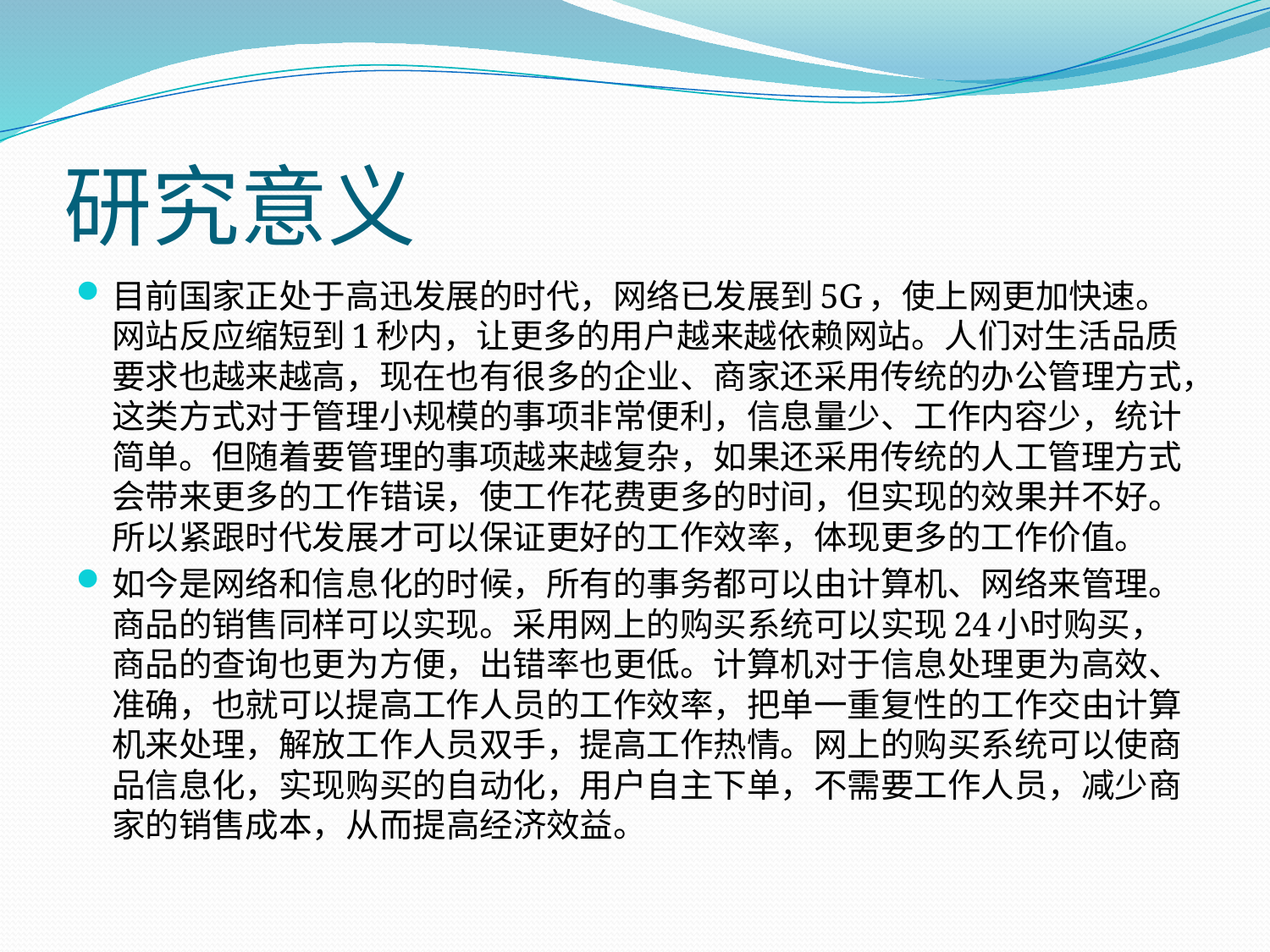

# 研究意义
目前国家正处于高迅发展的时代，网络已发展到5G，使上网更加快速。网站反应缩短到1秒内，让更多的用户越来越依赖网站。人们对生活品质要求也越来越高，现在也有很多的企业、商家还采用传统的办公管理方式，这类方式对于管理小规模的事项非常便利，信息量少、工作内容少，统计简单。但随着要管理的事项越来越复杂，如果还采用传统的人工管理方式会带来更多的工作错误，使工作花费更多的时间，但实现的效果并不好。所以紧跟时代发展才可以保证更好的工作效率，体现更多的工作价值。
如今是网络和信息化的时候，所有的事务都可以由计算机、网络来管理。商品的销售同样可以实现。采用网上的购买系统可以实现24小时购买，商品的查询也更为方便，出错率也更低。计算机对于信息处理更为高效、准确，也就可以提高工作人员的工作效率，把单一重复性的工作交由计算机来处理，解放工作人员双手，提高工作热情。网上的购买系统可以使商品信息化，实现购买的自动化，用户自主下单，不需要工作人员，减少商家的销售成本，从而提高经济效益。